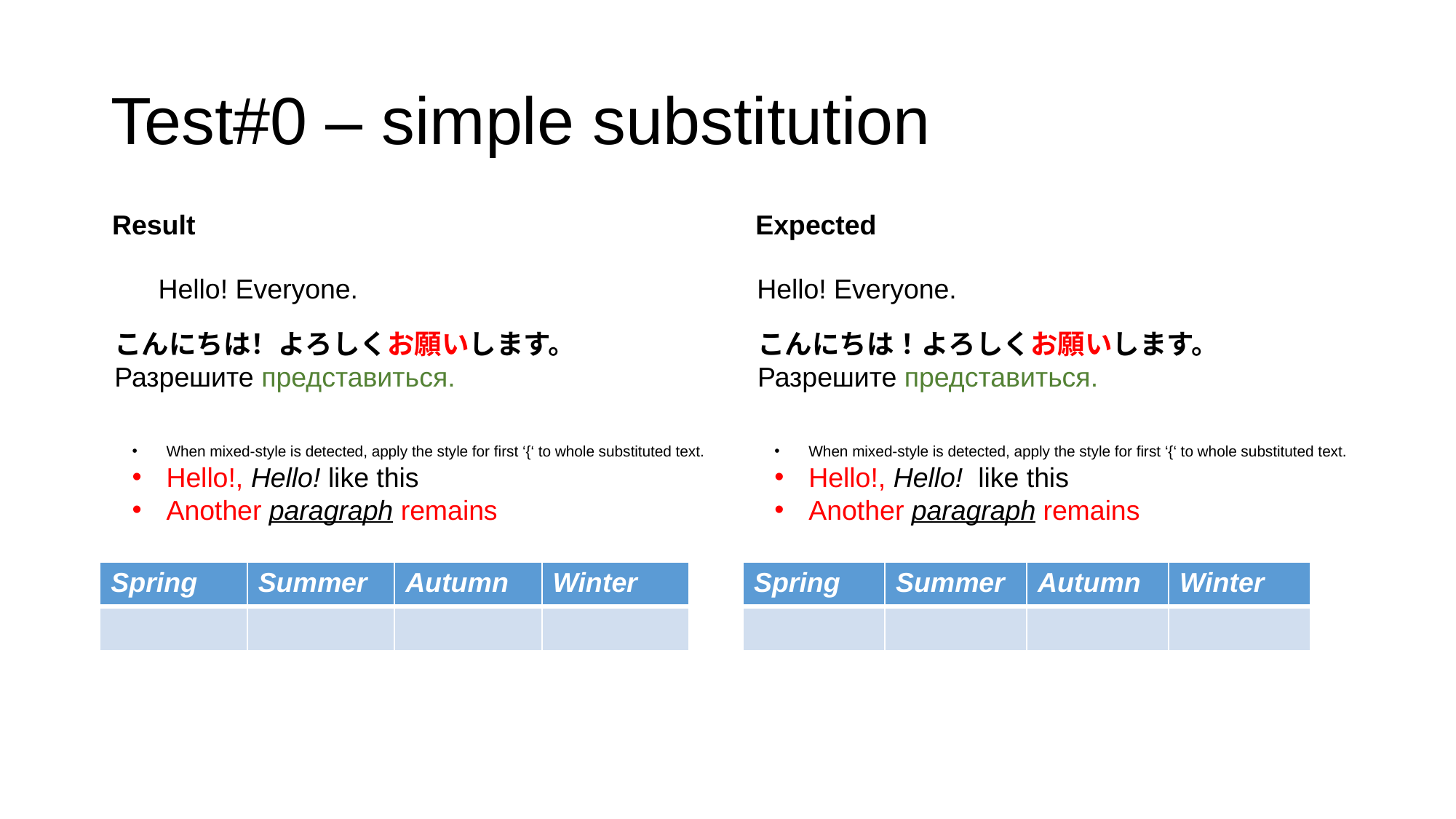

# Test#0 – simple substitution
Result
Expected
Hello! Everyone.
Hello! Everyone.
こんにちは！よろしくお願いします。
Разрешите представиться.
こんにちは！よろしくお願いします。
Разрешите представиться.
When mixed-style is detected, apply the style for first ‘{‘ to whole substituted text.
Hello!, Hello! like this
Another paragraph remains
When mixed-style is detected, apply the style for first ‘{‘ to whole substituted text.
Hello!, Hello!  like this
Another paragraph remains
| Spring | Summer | Autumn | Winter |
| --- | --- | --- | --- |
|  |  |  |  |
| Spring | Summer | Autumn | Winter |
| --- | --- | --- | --- |
|  |  |  |  |